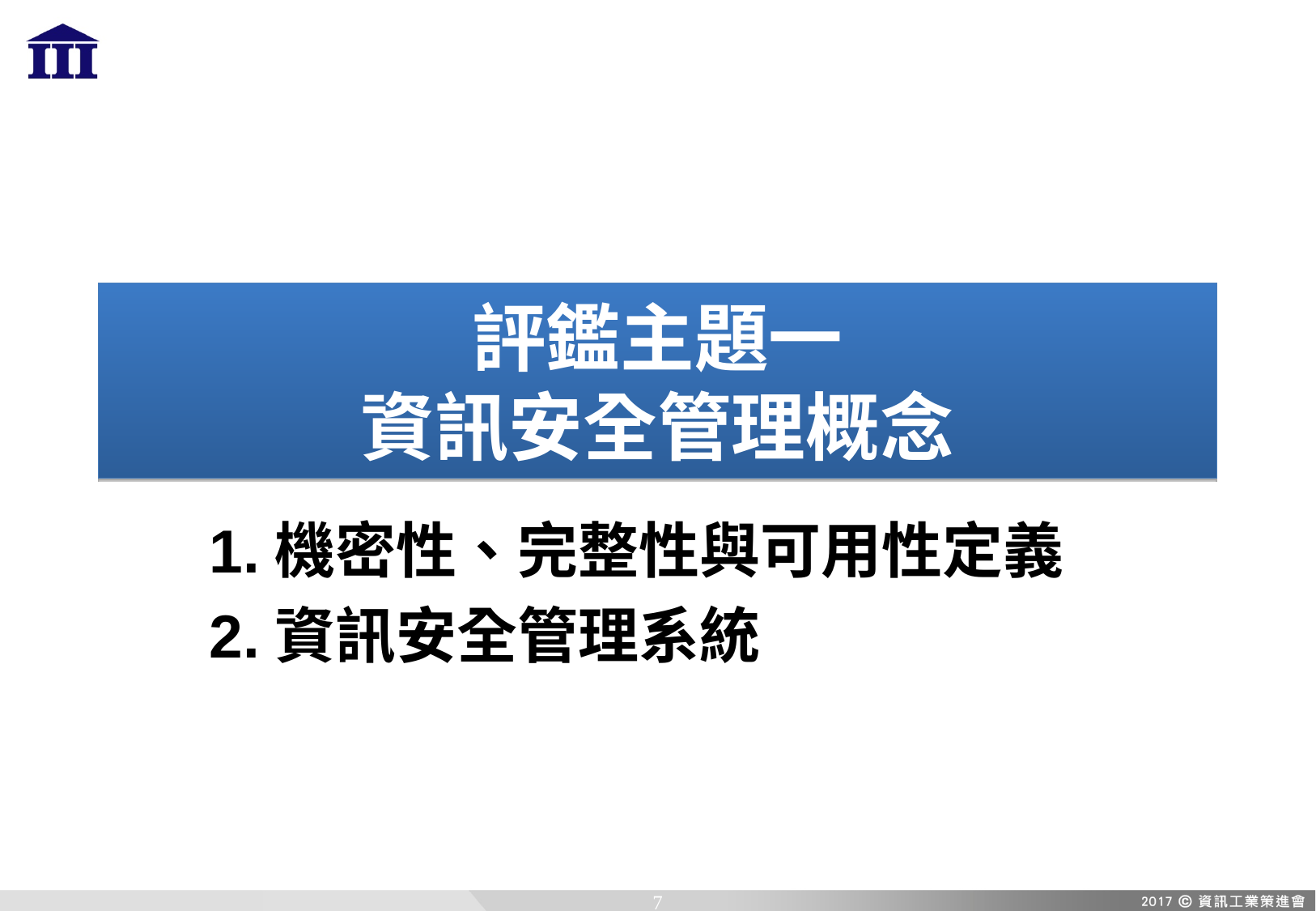

# 評鑑主題一 資訊安全管理概念
1.機密性、完整性與可用性定義
2.資訊安全管理系統
7